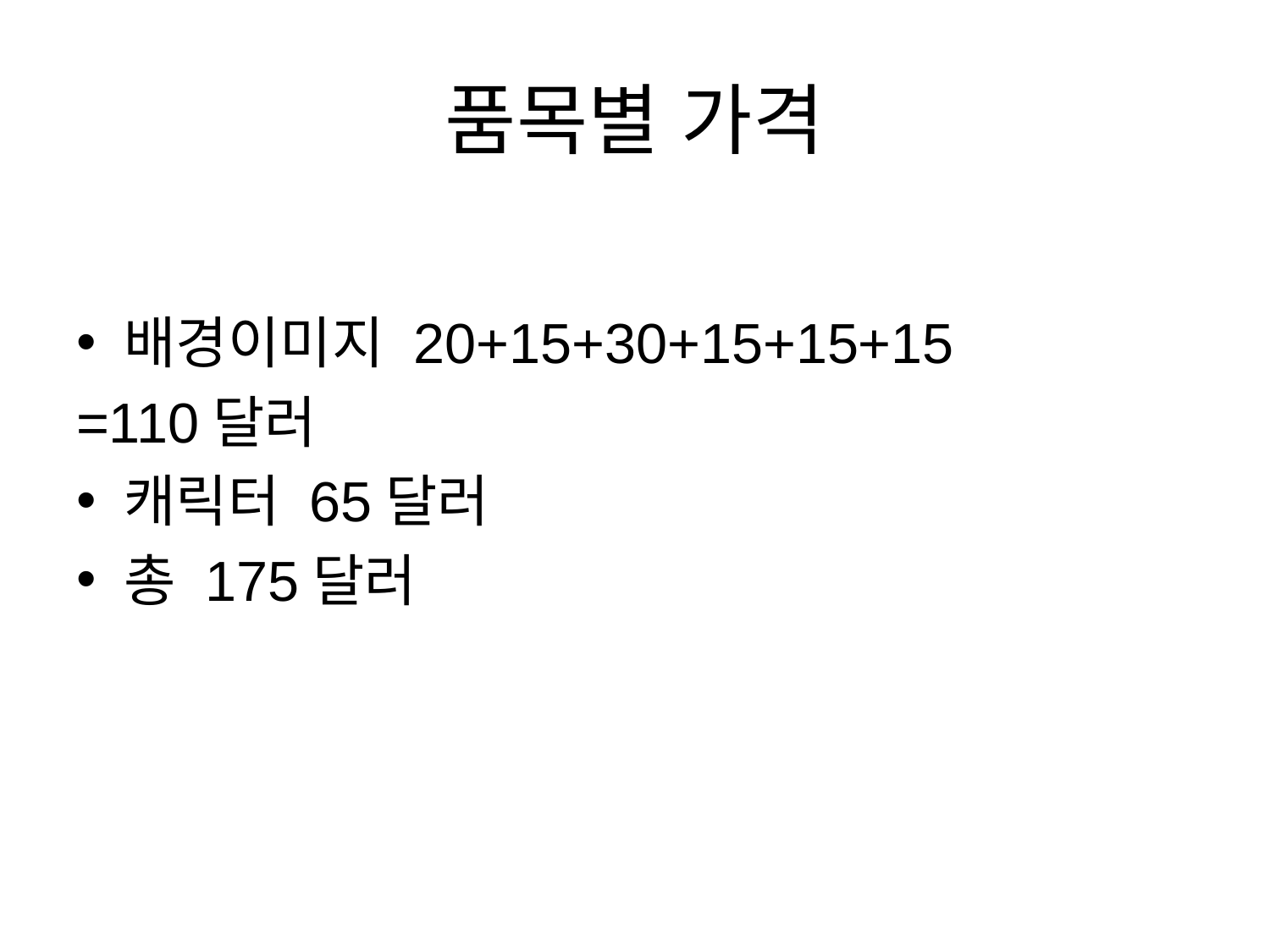

# 품목별 가격

배경이미지 20+15+30+15+15+15
=110달러
캐릭터 65달러
총 175달러